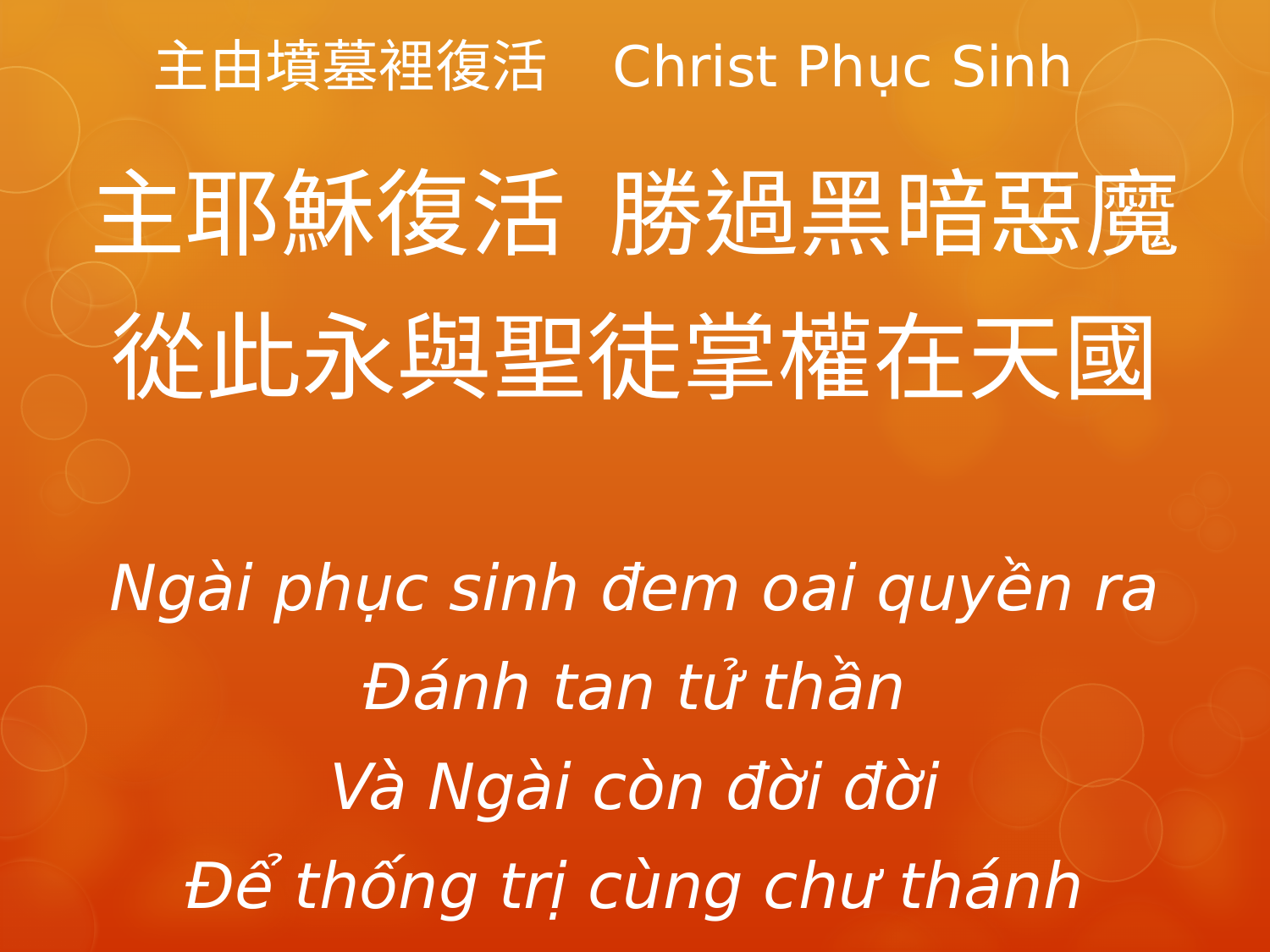

# 主由墳墓裡復活    Christ Phục Sinh
主耶穌復活  勝過黑暗惡魔
從此永與聖徒掌權在天國
Ngài phục sinh đem oai quyền ra
Đánh tan tử thần
Và Ngài còn đời đời
Để thống trị cùng chư thánh